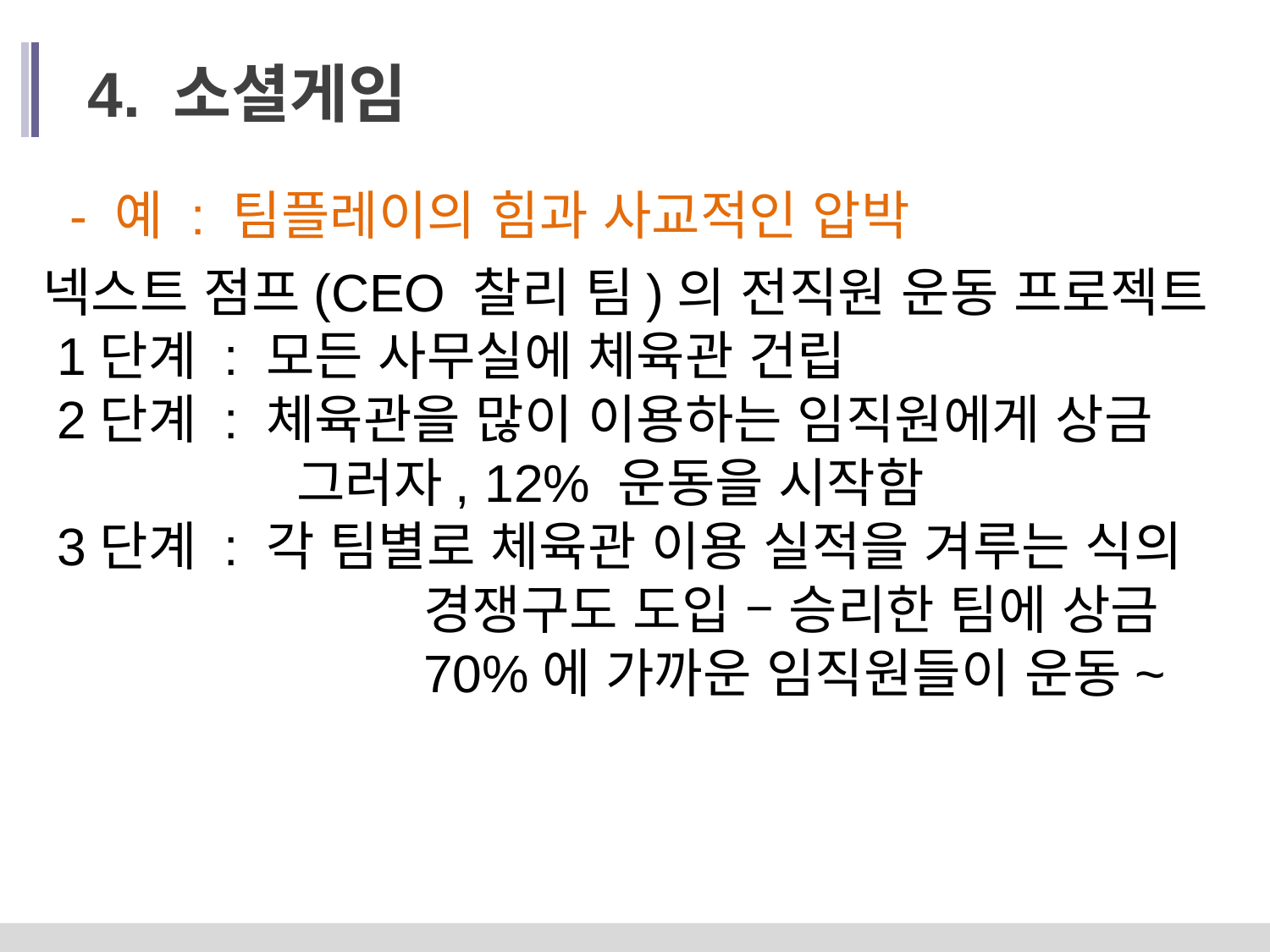

4. 소셜게임
- 예 : 팀플레이의 힘과 사교적인 압박
넥스트 점프(CEO 찰리 팀)의 전직원 운동 프로젝트
 1단계 : 모든 사무실에 체육관 건립
 2단계 : 체육관을 많이 이용하는 임직원에게 상금
          	그러자, 12% 운동을 시작함
 3단계 : 각 팀별로 체육관 이용 실적을 겨루는 식의  	    		경쟁구도 도입 – 승리한 팀에 상금
          		70%에 가까운 임직원들이 운동~